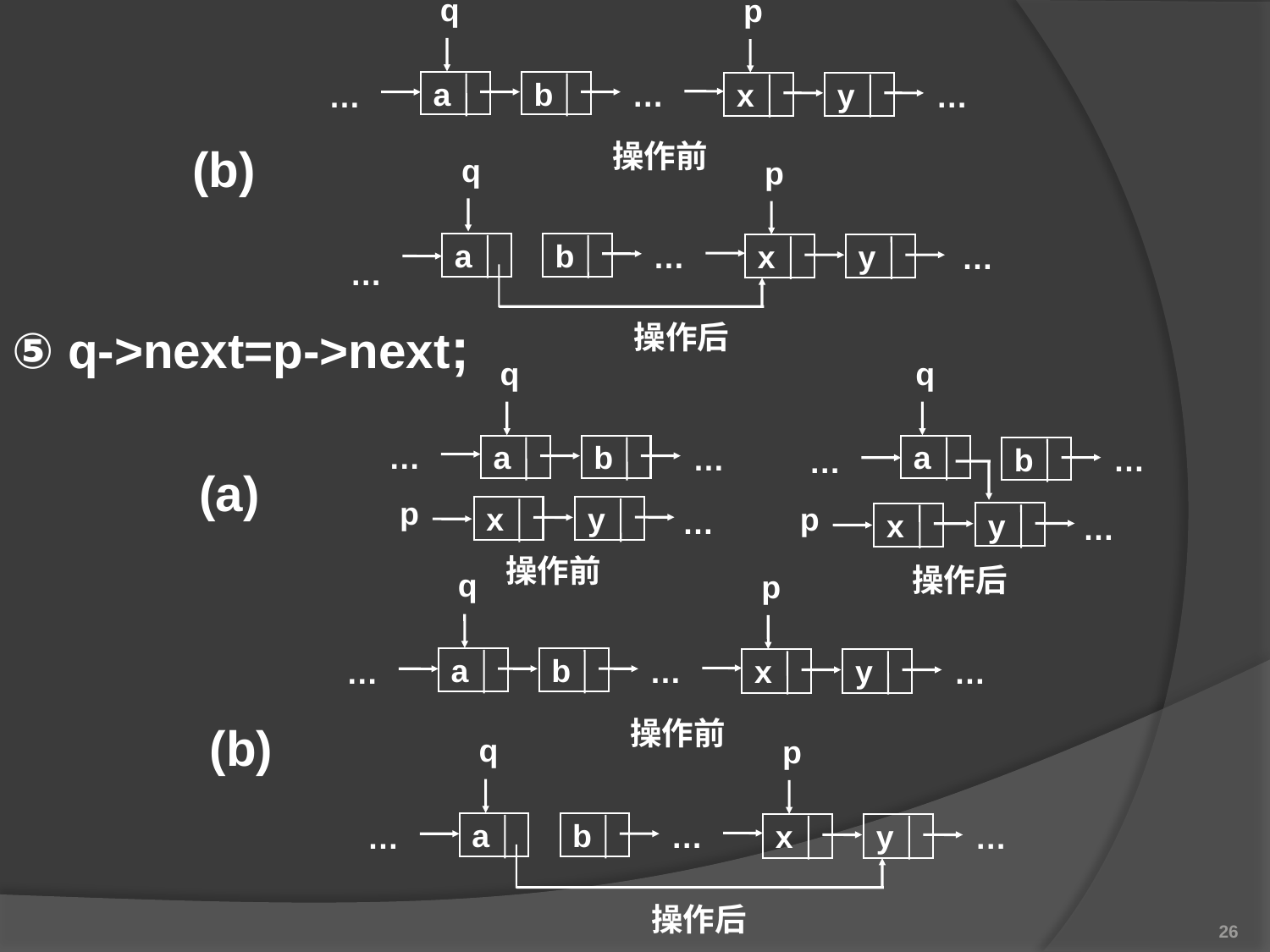

q

a

b

…

p

…

x

y

…
操作前
(b)
q

p

…

x

y

…
a

b

…

操作后
⑤ q->next=p->next;
q

…

a

b

…
q

a

b

…
…

(a)
p

y

…
x

p

y

…
x

操作前
操作后
q

a

b

…

p

…

x

y

…
操作前
(b)
q

p

…

x

y

…
a

b

…

操作后
26